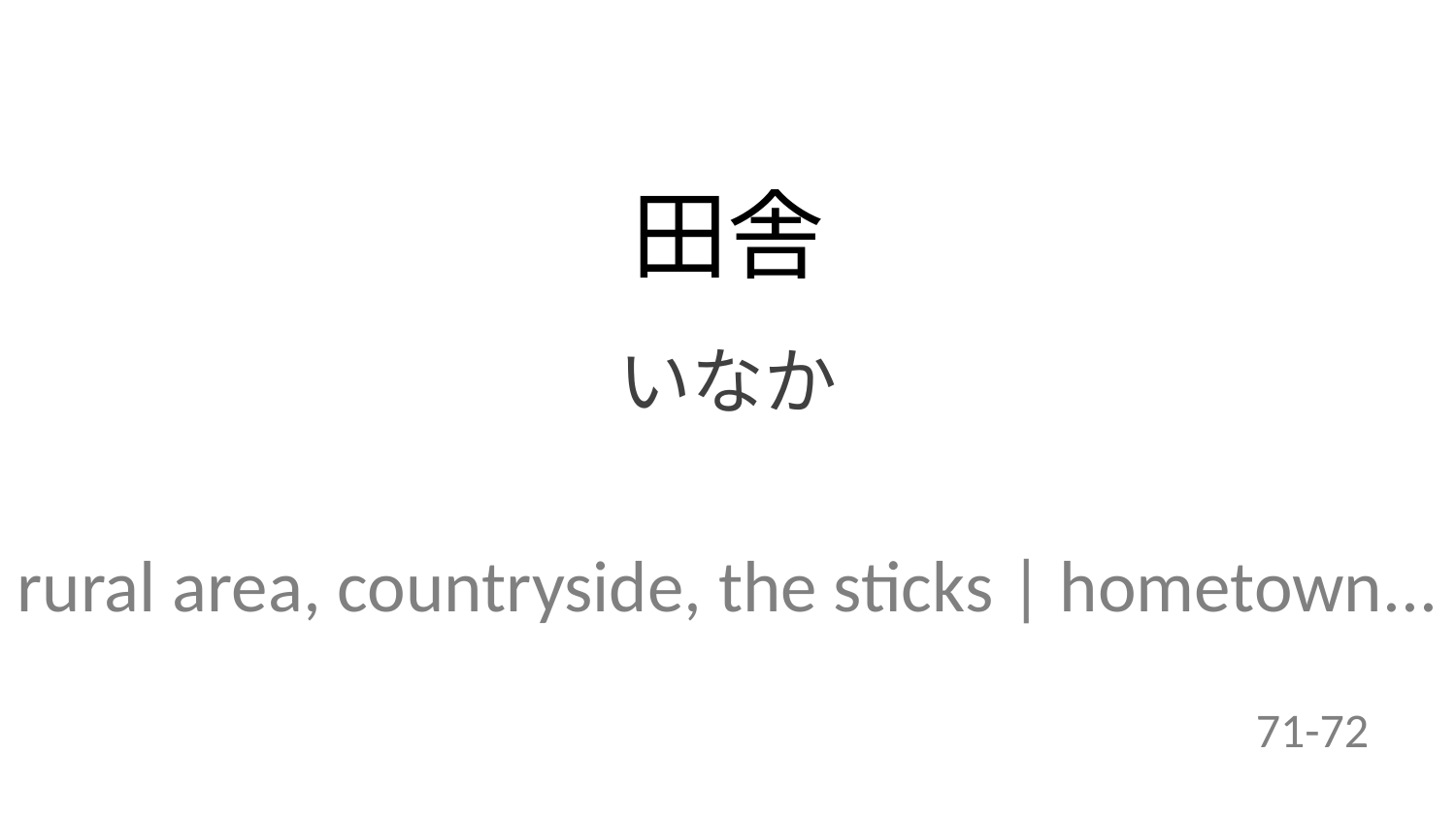

田舎

いなか
rural area, countryside, the sticks | hometown...
71-72